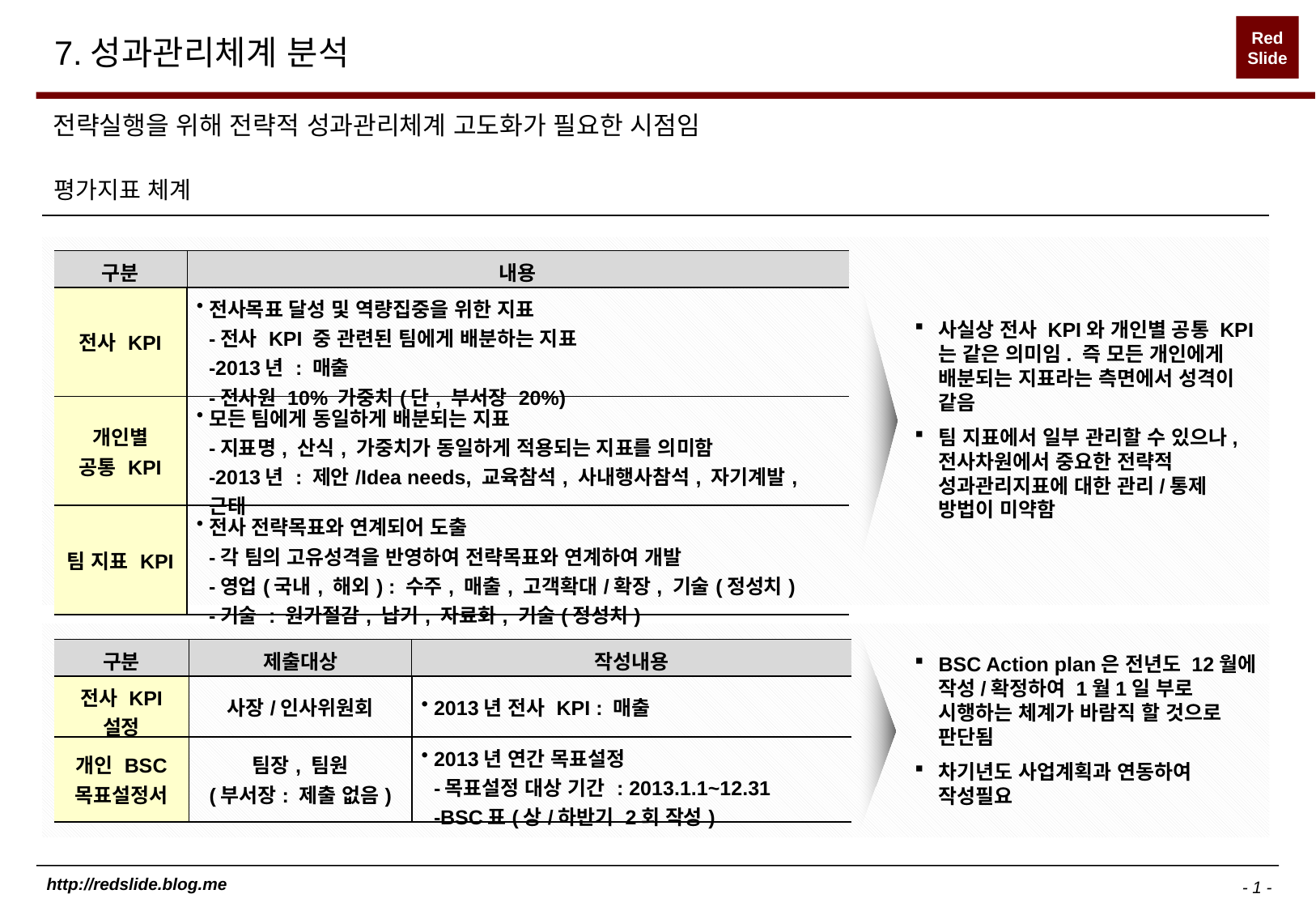

# 7.성과관리체계 분석
전략실행을 위해 전략적 성과관리체계 고도화가 필요한 시점임

평가지표 체계

| 구분 | 내용 |
| --- | --- |
| 전사 KPI | 전사목표 달성 및 역량집중을 위한 지표 -전사 KPI 중 관련된 팀에게 배분하는 지표 -2013년 : 매출 -전사원 10% 가중치(단, 부서장 20%) |
| 개인별 공통 KPI | 모든 팀에게 동일하게 배분되는 지표 -지표명, 산식, 가중치가 동일하게 적용되는 지표를 의미함 -2013년 : 제안/Idea needs, 교육참석, 사내행사참석, 자기계발, 근태 |
| 팀 지표 KPI | 전사 전략목표와 연계되어 도출 -각 팀의 고유성격을 반영하여 전략목표와 연계하여 개발 -영업(국내, 해외) : 수주, 매출, 고객확대/확장, 기술(정성치) -기술 : 원가절감, 납기, 자료화, 기술(정성치) |
사실상 전사 KPI와 개인별 공통 KPI는 같은 의미임. 즉 모든 개인에게 배분되는 지표라는 측면에서 성격이 같음
팀 지표에서 일부 관리할 수 있으나, 전사차원에서 중요한 전략적 성과관리지표에 대한 관리/통제  방법이 미약함

| 구분 | 제출대상 | 작성내용 |
| --- | --- | --- |
| 전사 KPI 설정 | 사장/인사위원회 | 2013년 전사 KPI : 매출 |
| 개인 BSC 목표설정서 | 팀장, 팀원 (부서장: 제출 없음) | 2013년 연간 목표설정 -목표설정 대상 기간 : 2013.1.1~12.31 -BSC표(상/하반기 2회 작성) |
BSC Action plan은 전년도 12월에 작성/확정하여 1월1일 부로 시행하는 체계가 바람직 할 것으로 판단됨
차기년도 사업계획과 연동하여 작성필요